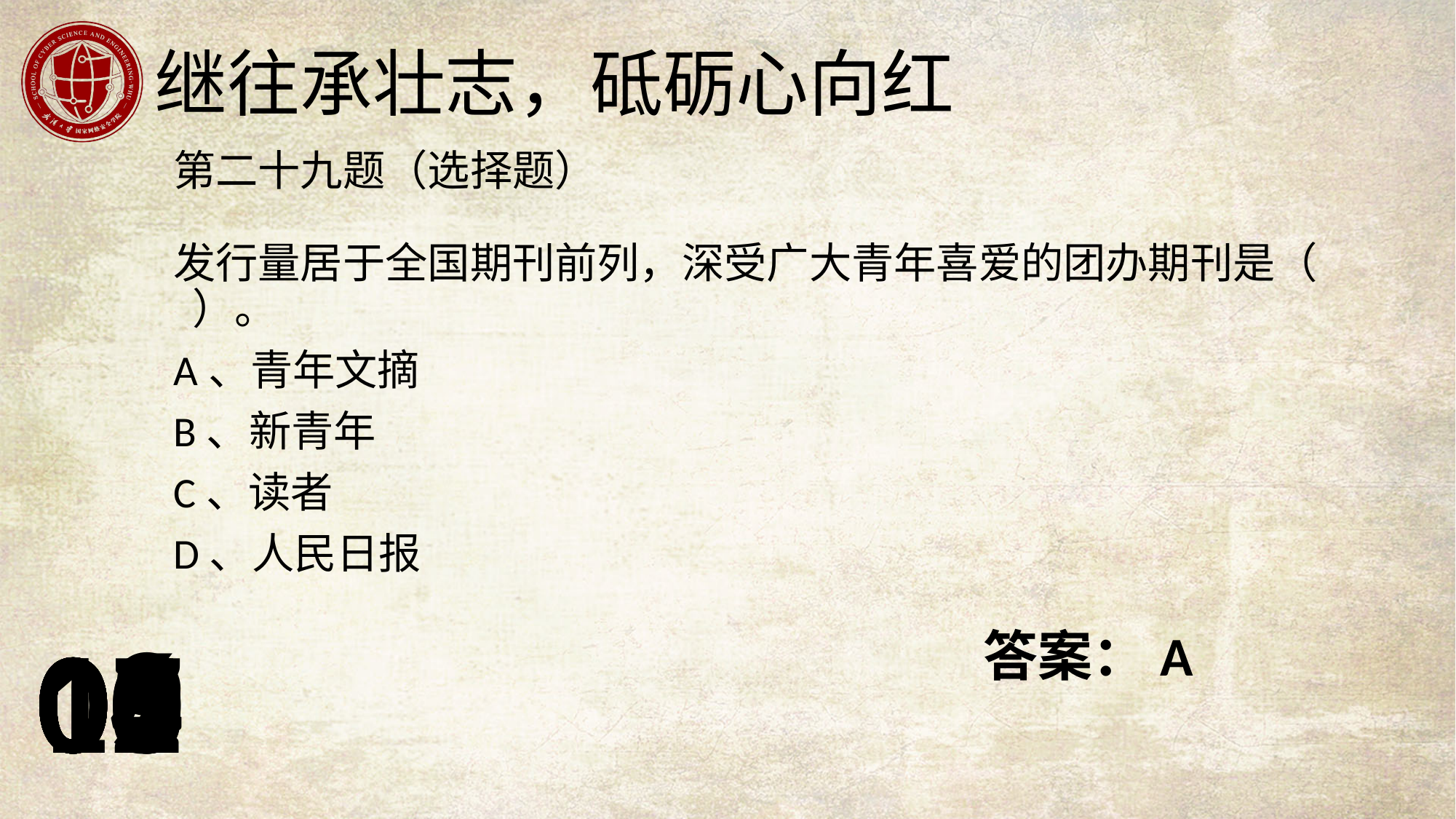

第二十九题（选择题）
发行量居于全国期刊前列，深受广大青年喜爱的团办期刊是（    ）。
A、青年文摘
B、新青年
C、读者
D、人民日报
答案：A